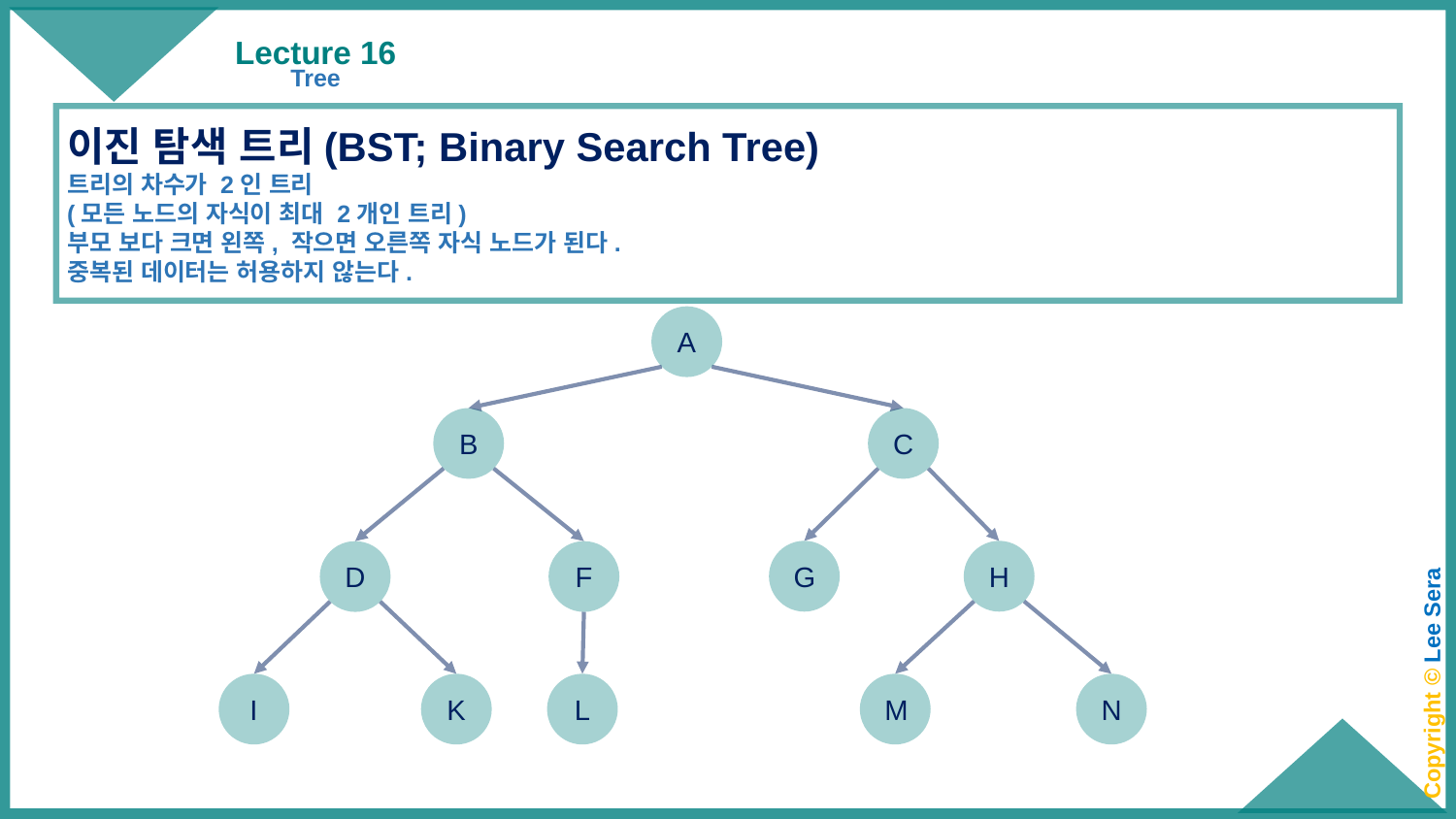

# Lecture 16
Tree
이진 탐색 트리(BST; Binary Search Tree)
트리의 차수가 2인 트리
(모든 노드의 자식이 최대 2개인 트리)
부모 보다 크면 왼쪽, 작으면 오른쪽 자식 노드가 된다.
중복된 데이터는 허용하지 않는다.
A
B
C
G
H
D
F
I
K
L
M
N
Copyright © Lee Sera